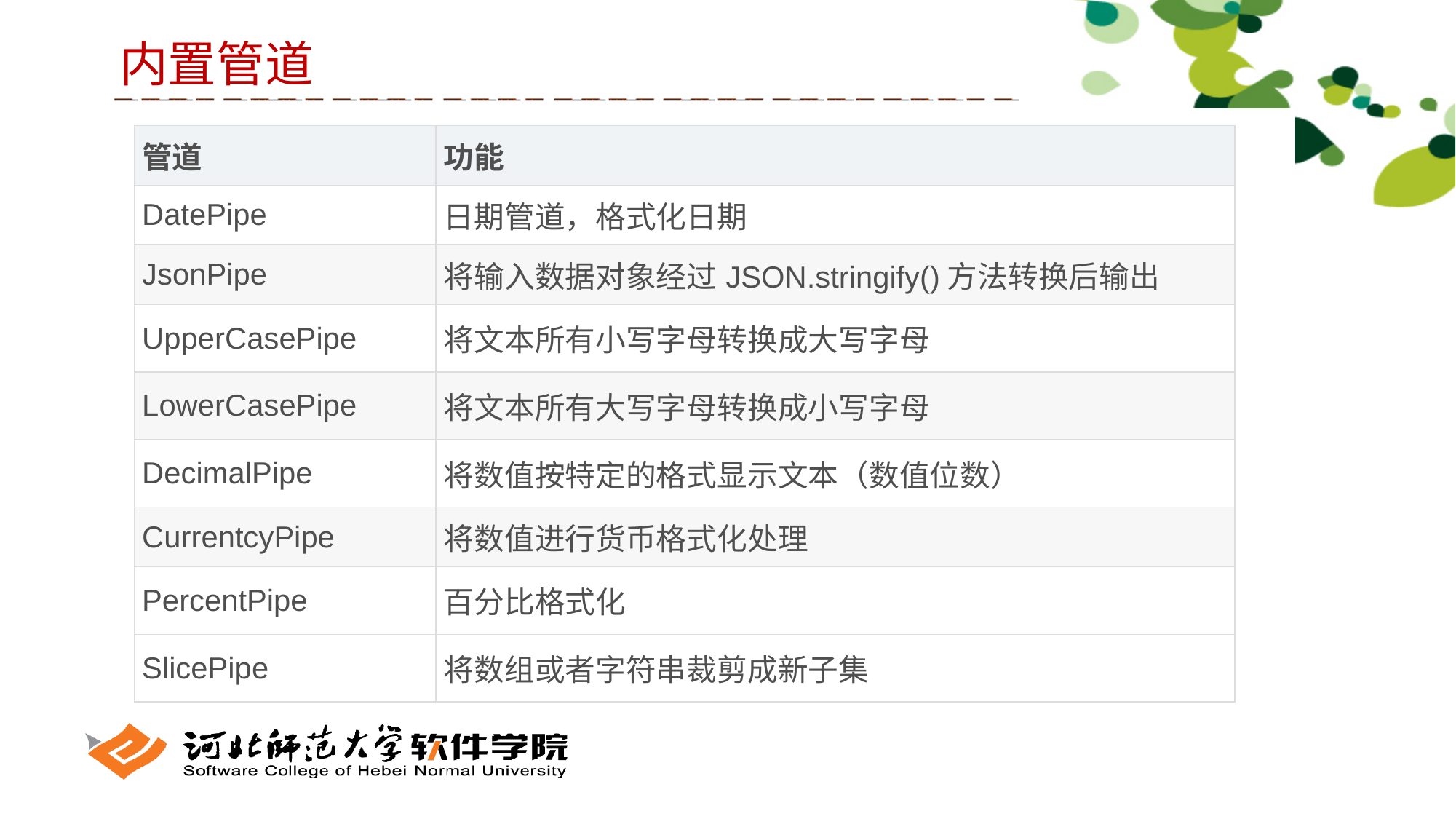

内置管道

| 管道 | 功能 |
| --- | --- |
| DatePipe | 日期管道，格式化日期 |
| JsonPipe | 将输入数据对象经过JSON.stringify()方法转换后输出 |
| UpperCasePipe | 将文本所有小写字母转换成大写字母 |
| LowerCasePipe | 将文本所有大写字母转换成小写字母 |
| DecimalPipe | 将数值按特定的格式显示文本（数值位数） |
| CurrentcyPipe | 将数值进行货币格式化处理 |
| PercentPipe | 百分比格式化 |
| SlicePipe | 将数组或者字符串裁剪成新子集 |